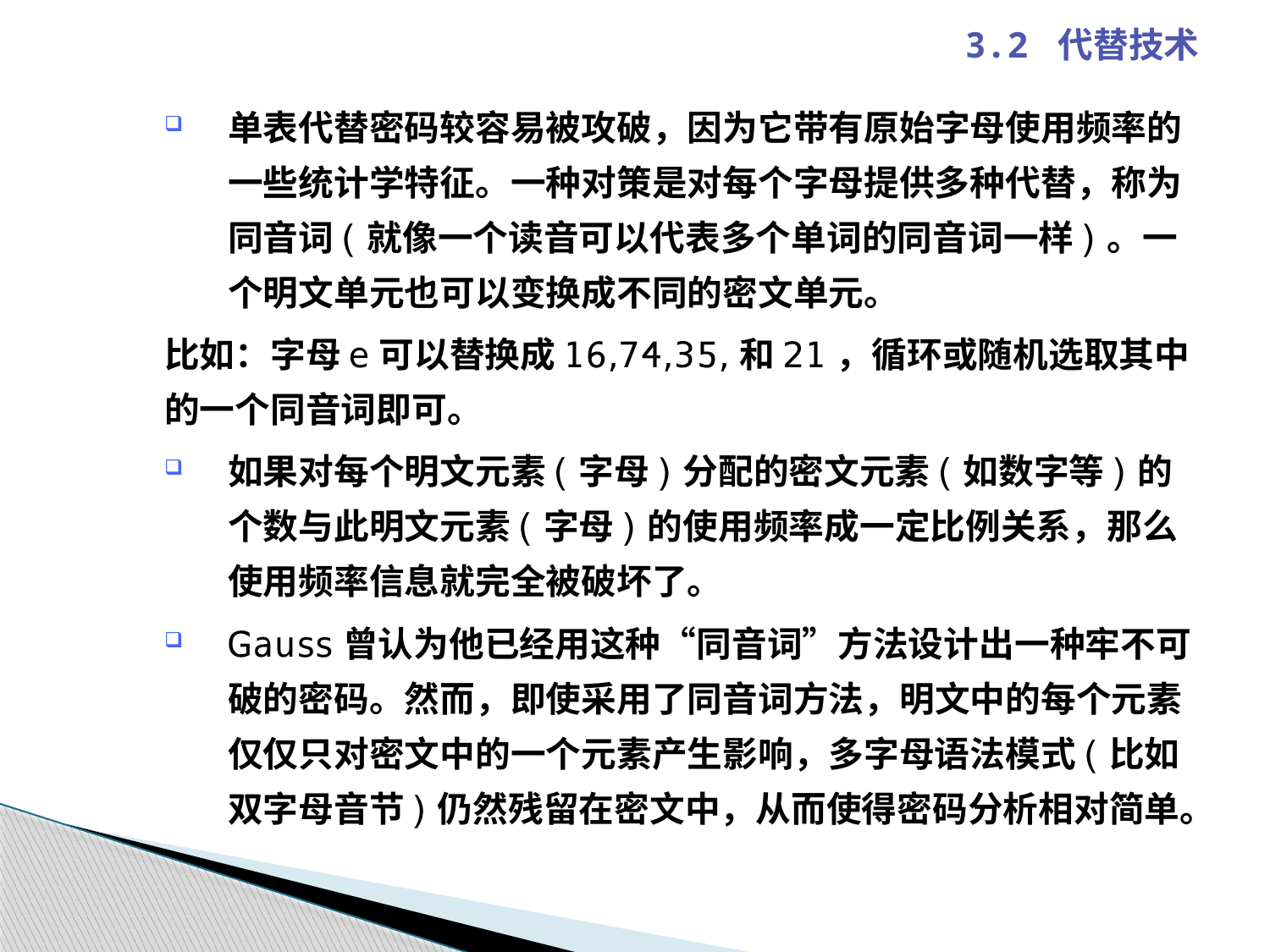

3.2 代替技术
单表代替密码较容易被攻破，因为它带有原始字母使用频率的一些统计学特征。一种对策是对每个字母提供多种代替，称为同音词(就像一个读音可以代表多个单词的同音词一样)。一个明文单元也可以变换成不同的密文单元。
比如：字母e可以替换成16,74,35,和21，循环或随机选取其中的一个同音词即可。
如果对每个明文元素(字母)分配的密文元素(如数字等)的个数与此明文元素(字母)的使用频率成一定比例关系，那么使用频率信息就完全被破坏了。
Gauss曾认为他已经用这种“同音词”方法设计出一种牢不可破的密码。然而，即使采用了同音词方法，明文中的每个元素仅仅只对密文中的一个元素产生影响，多字母语法模式(比如双字母音节)仍然残留在密文中，从而使得密码分析相对简单。